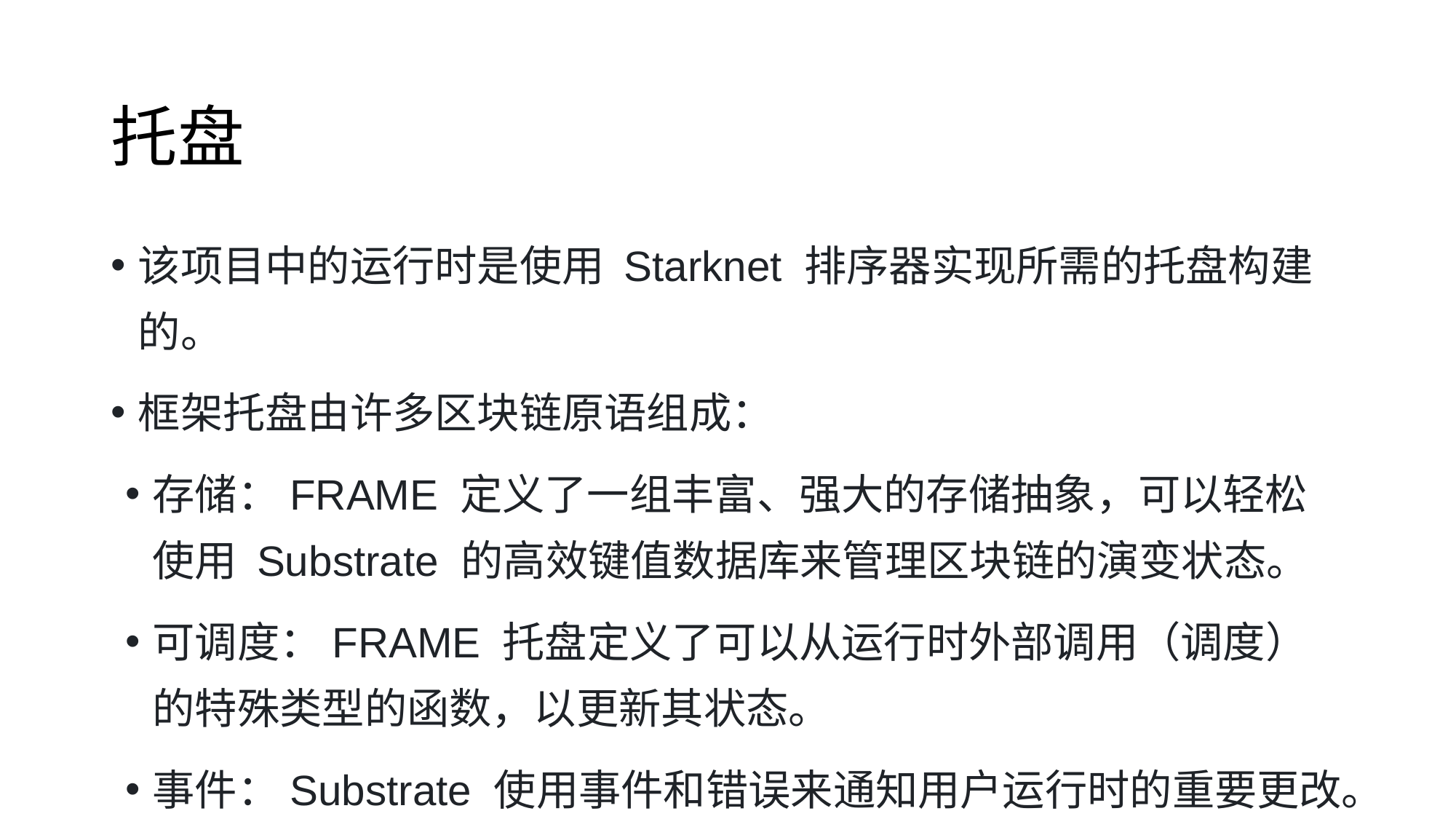

# 托盘
该项目中的运行时是使用 Starknet 排序器实现所需的托盘构建的。
框架托盘由许多区块链原语组成：
存储：FRAME 定义了一组丰富、强大的存储抽象，可以轻松使用 Substrate 的高效键值数据库来管理区块链的演变状态。
可调度：FRAME 托盘定义了可以从运行时外部调用（调度）的特殊类型的函数，以更新其状态。
事件：Substrate 使用事件和错误来通知用户运行时的重要更改。
错误：当可调度失败时，它会返回错误。
配置： Config 配置接口用于定义FRAME托盘所依赖的类型和参数。